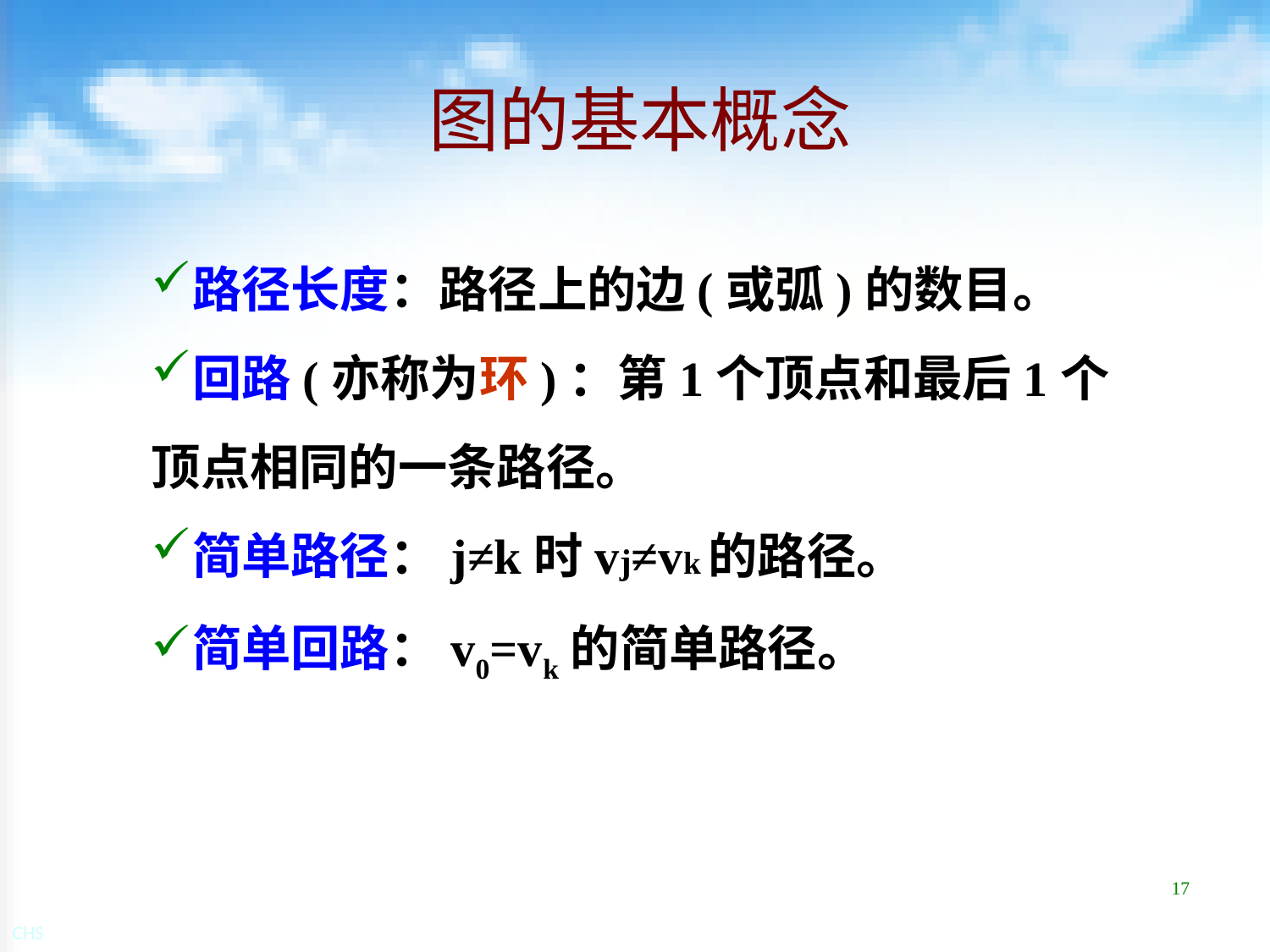

# 图的基本概念
路径长度：路径上的边(或弧)的数目。
回路(亦称为环)：第1个顶点和最后1个顶点相同的一条路径。
简单路径：j≠k时vj≠vk的路径。
简单回路：v0=vk的简单路径。
17